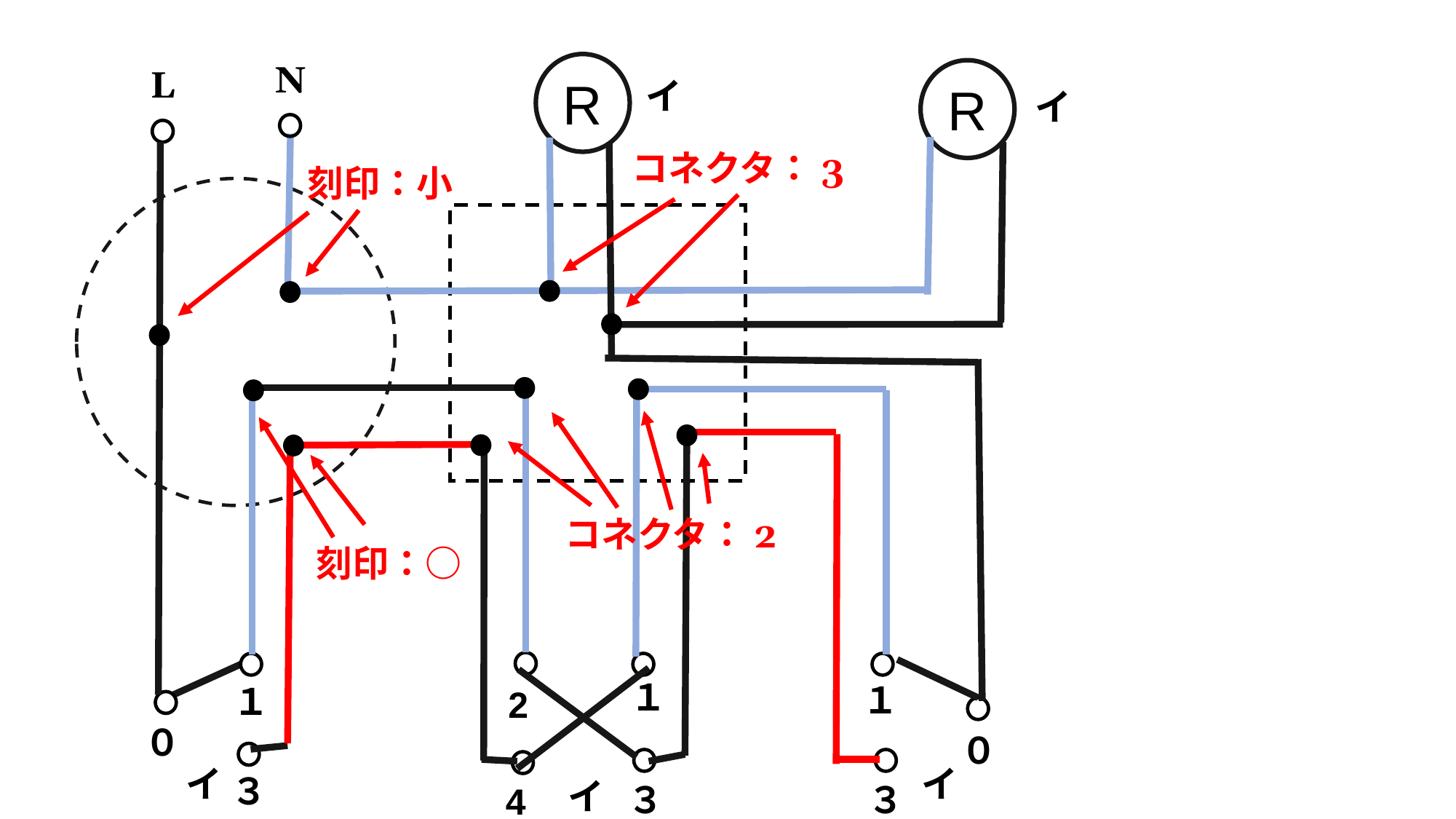

N
R
L
R
イ
イ

コネクタ：3
刻印：小

コネクタ：2
刻印：○

１
１
１
2

０
０

イ
イ
３
イ
３
３
4